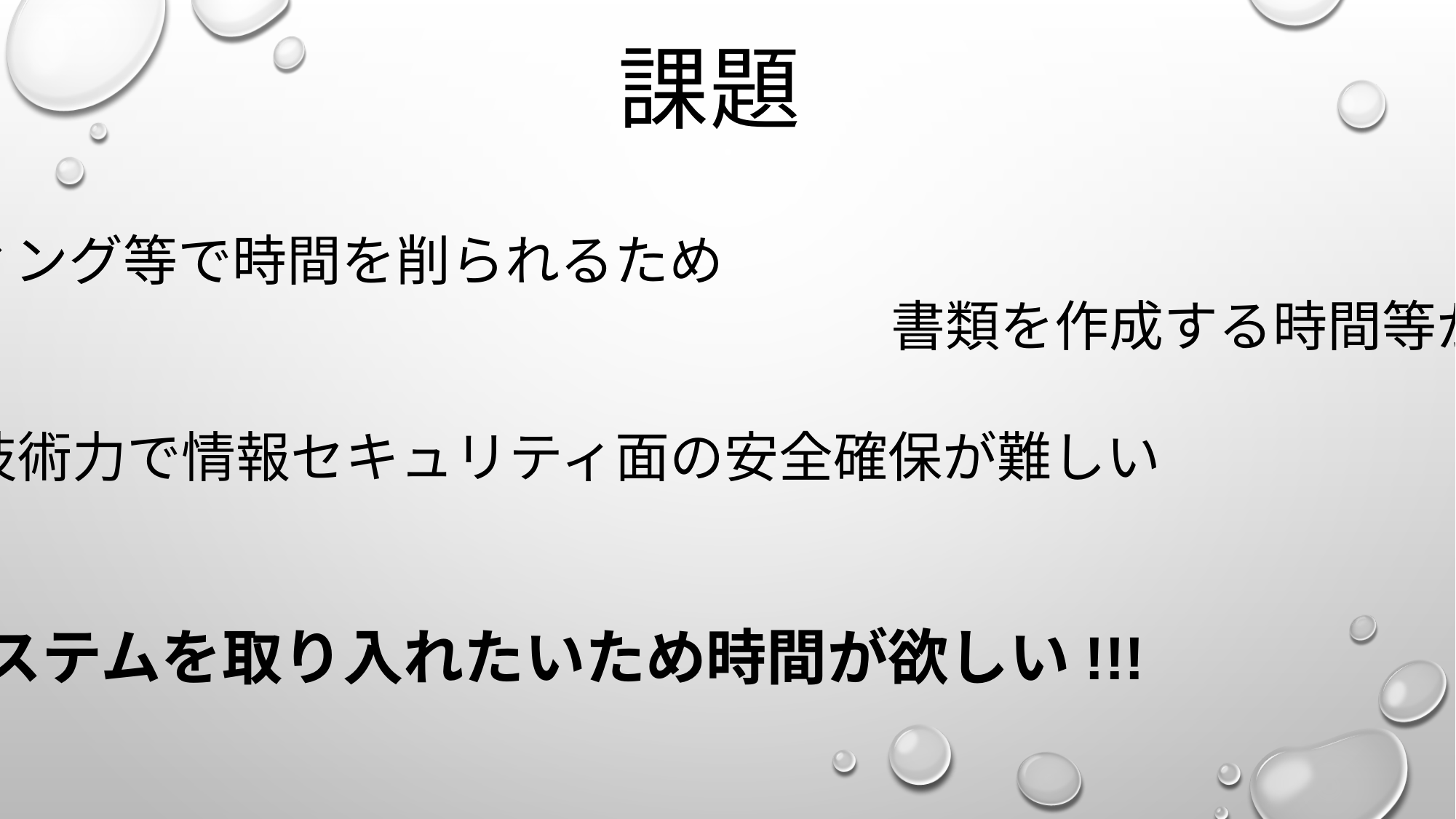

課題

コーディング等で時間を削られるため
										書類を作成する時間等が少ない

現状の技術力で情報セキュリティ面の安全確保が難しい

投票システムを取り入れたいため時間が欲しい!!!